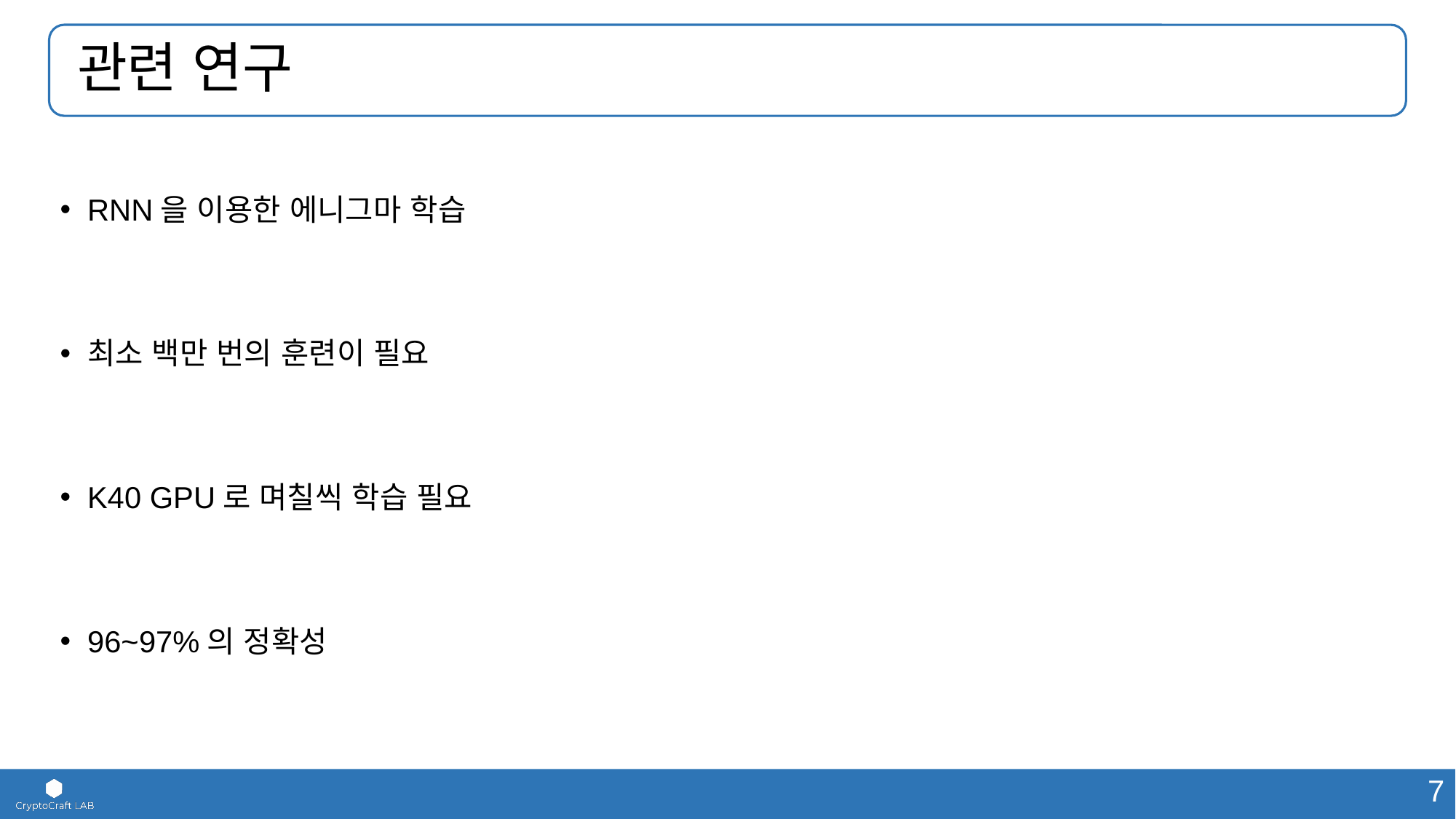

# 관련 연구

RNN을 이용한 에니그마 학습

최소 백만 번의 훈련이 필요

K40 GPU로 며칠씩 학습 필요

96~97%의 정확성